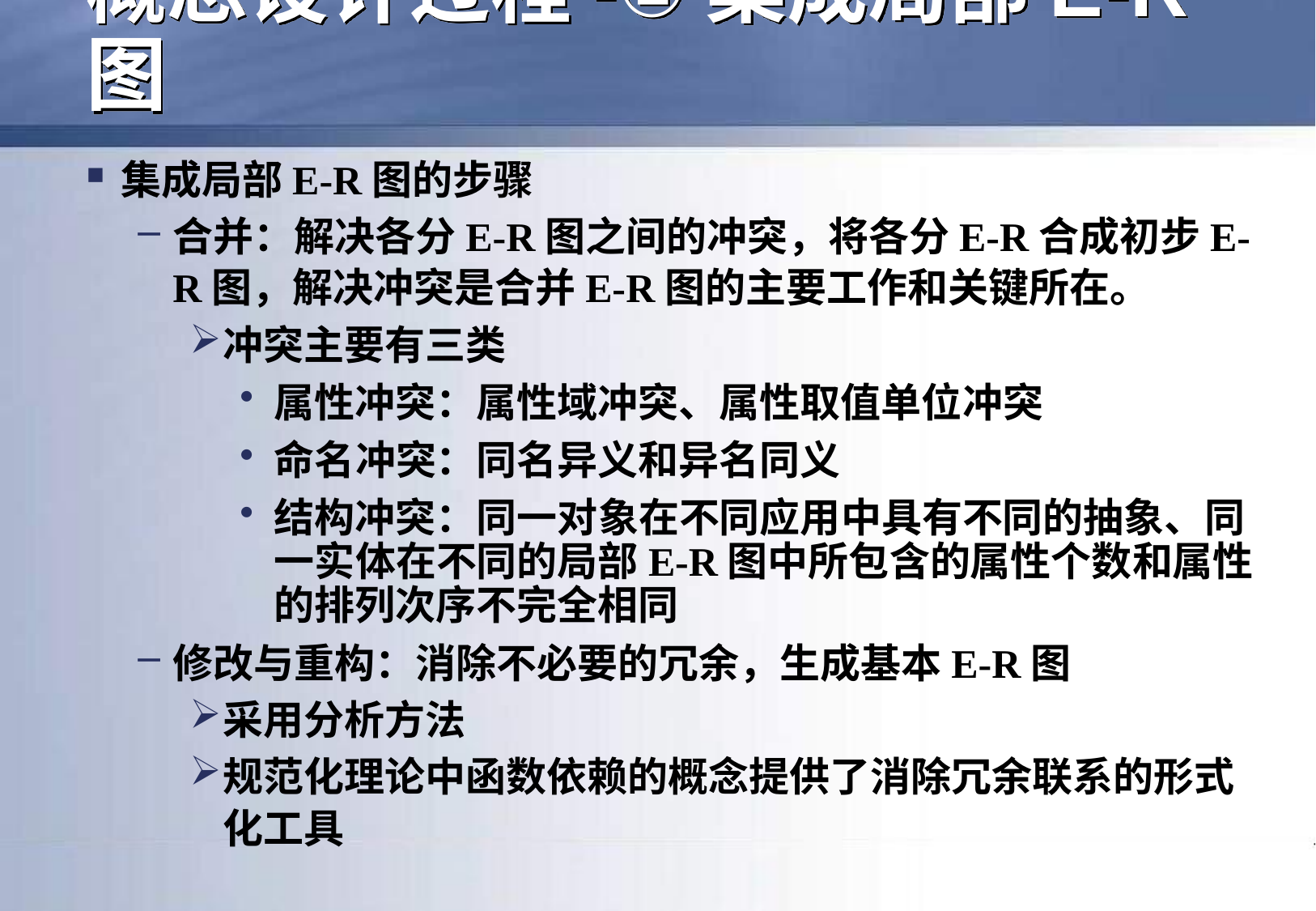

# 概念设计过程-②集成局部E-R图
集成局部E-R图的步骤
合并：解决各分E-R图之间的冲突，将各分E-R合成初步E-R图，解决冲突是合并E-R图的主要工作和关键所在。
冲突主要有三类
属性冲突：属性域冲突、属性取值单位冲突
命名冲突：同名异义和异名同义
结构冲突：同一对象在不同应用中具有不同的抽象、同一实体在不同的局部E-R图中所包含的属性个数和属性的排列次序不完全相同
修改与重构：消除不必要的冗余，生成基本E-R图
采用分析方法
规范化理论中函数依赖的概念提供了消除冗余联系的形式化工具
35